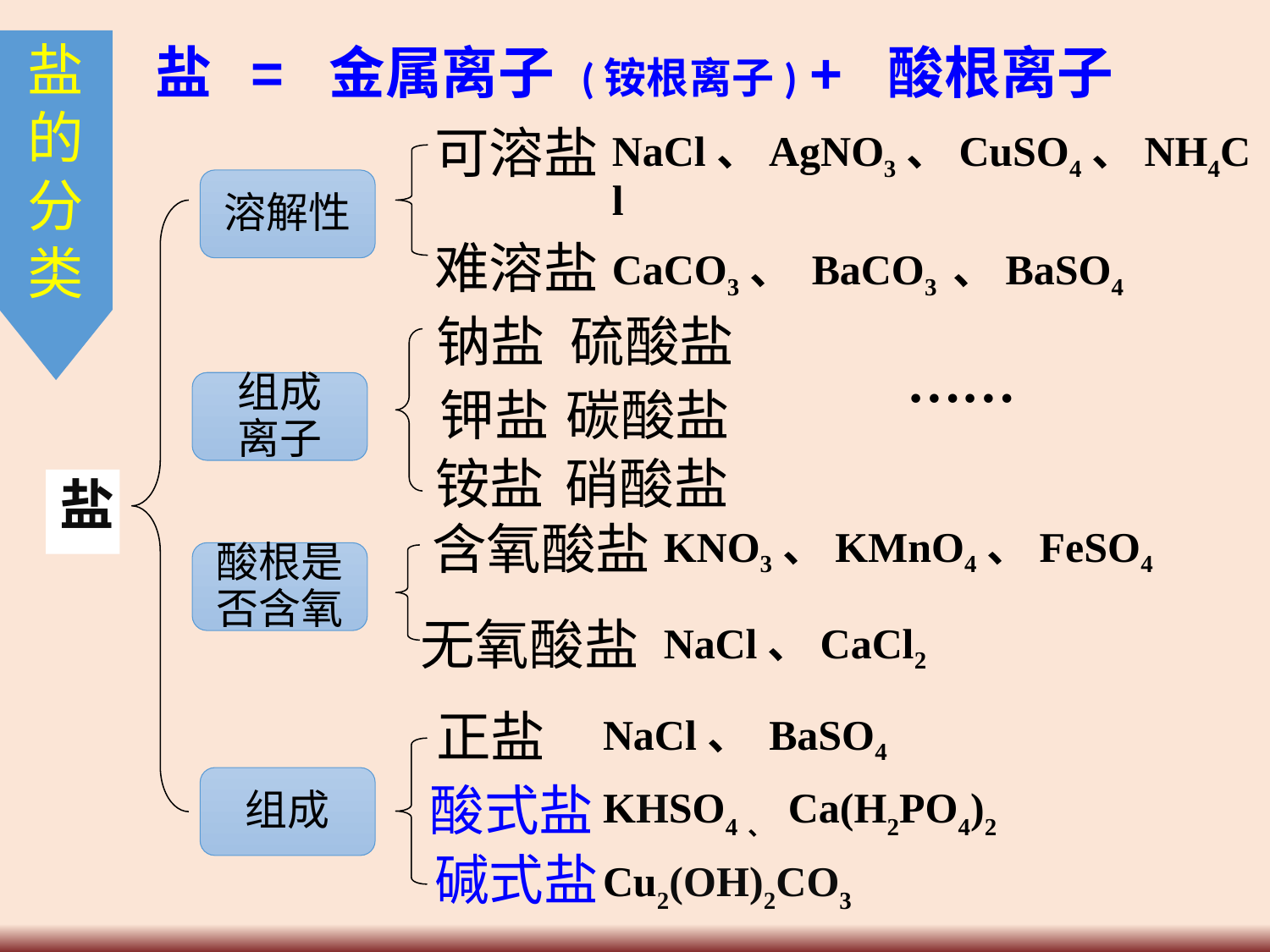

盐  =  金属离子 (铵根离子) +  酸根离子
盐的
分
类
可溶盐
NaCl、AgNO3、CuSO4、NH4Cl

溶解性

难溶盐
CaCO3、 BaCO3 、BaSO4
钠盐
硫酸盐

……

组成
离子
钾盐
碳酸盐
铵盐
硝酸盐
盐
KNO3、KMnO4、FeSO4
含氧酸盐
酸根是否含氧

无氧酸盐
NaCl、CaCl2
NaCl、 BaSO4
正盐

组成
KHSO4、 Ca(H2PO4)2
酸式盐
碱式盐
Cu2(OH)2CO3